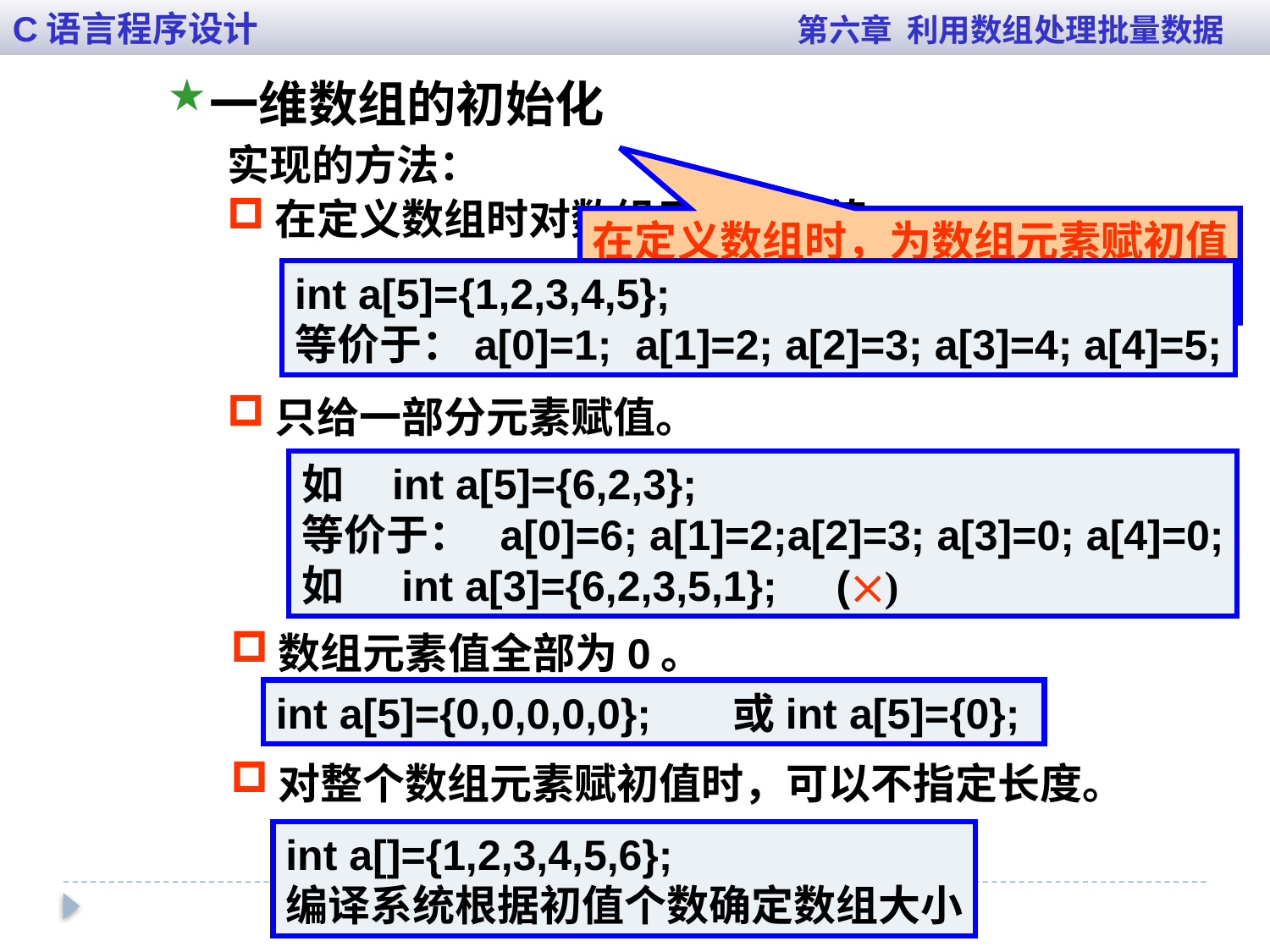

C语言程序设计                                                                   第六章  利用数组处理批量数据
一维数组的初始化

实现的方法：
在定义数组时对数组元素赋初值。
在定义数组时，为数组元素赋初值
(在编译阶段使之得到初值）
int a[5]={1,2,3,4,5};
等价于：a[0]=1;  a[1]=2; a[2]=3; a[3]=4; a[4]=5;
只给一部分元素赋值。
如    int a[5]={6,2,3};
等价于：  a[0]=6; a[1]=2;a[2]=3; a[3]=0; a[4]=0;
如     int a[3]={6,2,3,5,1};     (×)
数组元素值全部为0。
int a[5]={0,0,0,0,0};      或int a[5]={0};
对整个数组元素赋初值时，可以不指定长度。
int a[]={1,2,3,4,5,6};
编译系统根据初值个数确定数组大小